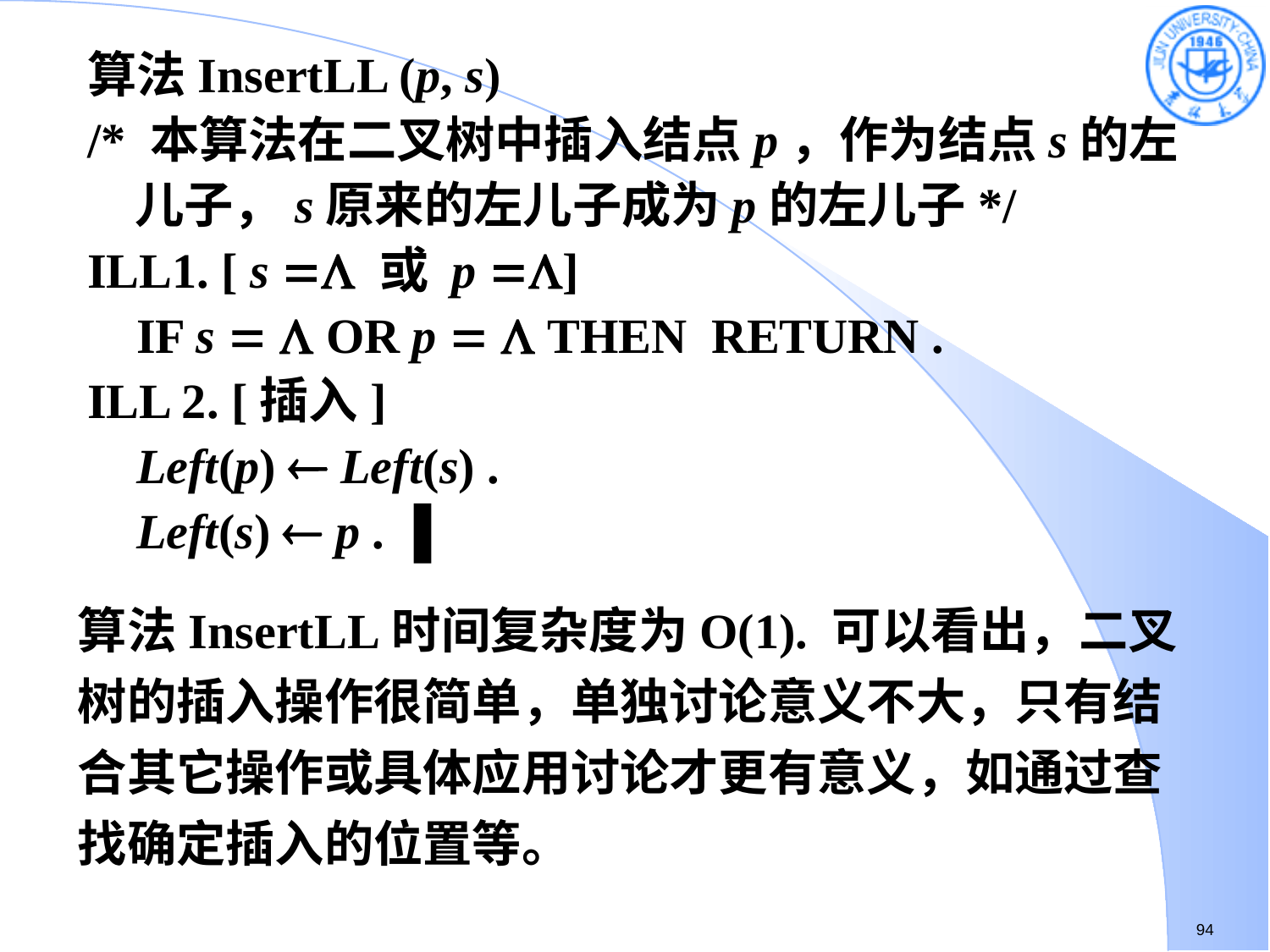

算法InsertLL (p, s)
/* 本算法在二叉树中插入结点p，作为结点s的左儿子，s原来的左儿子成为p的左儿子*/
ILL1. [ s =Λ 或 p =Λ]
    IF s = Λ OR p = Λ THEN  RETURN .
ILL 2. [插入]
    Left(p) ← Left(s) .
    Left(s) ← p . ▐
算法InsertLL时间复杂度为O(1). 可以看出，二叉树的插入操作很简单，单独讨论意义不大，只有结合其它操作或具体应用讨论才更有意义，如通过查找确定插入的位置等。